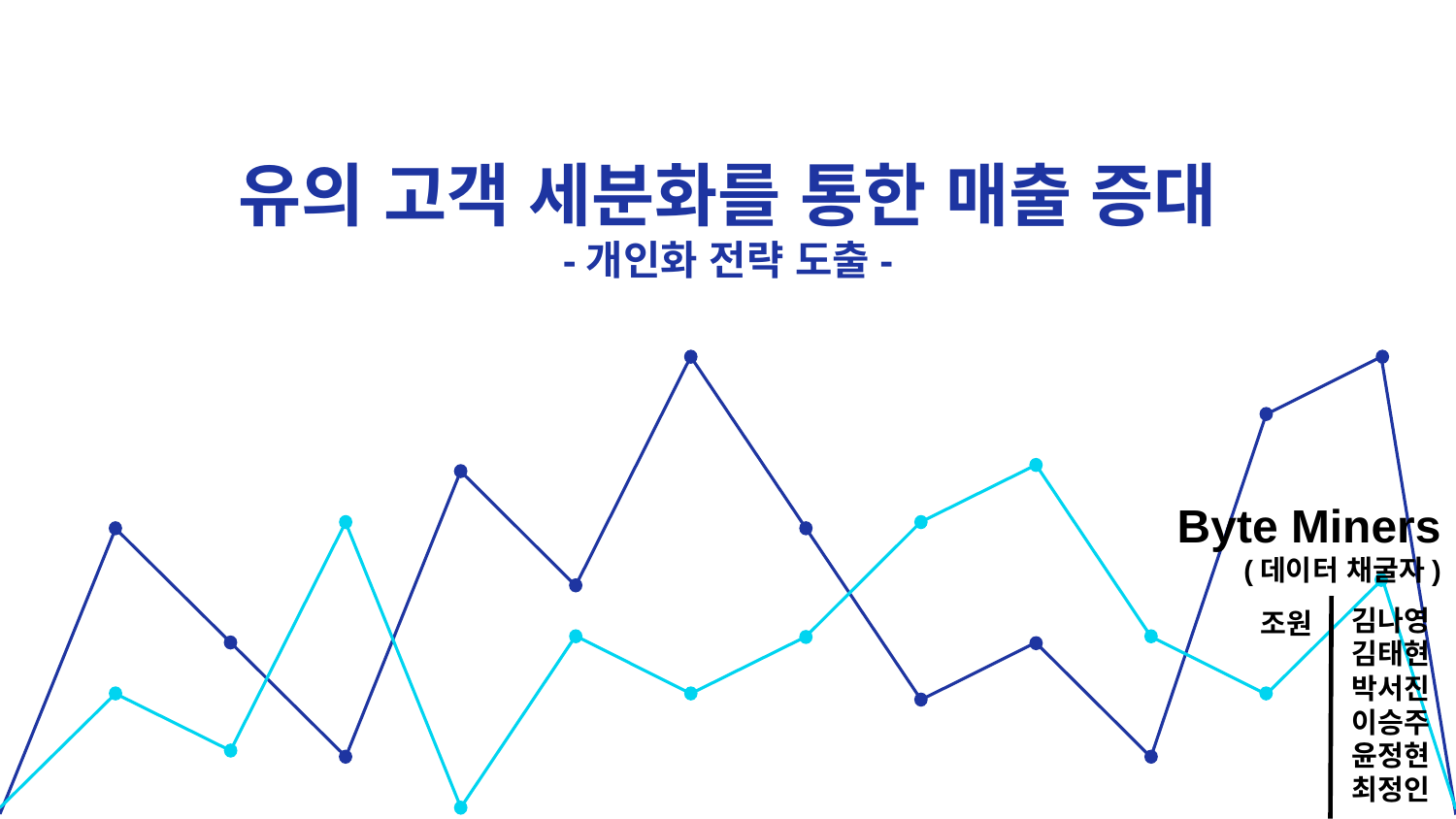

# 유의 고객 세분화를 통한 매출 증대 -개인화 전략 도출-

Byte Miners
(데이터 채굴자)
김나영
김태현
박서진
이승주
윤정현
최정인
조원